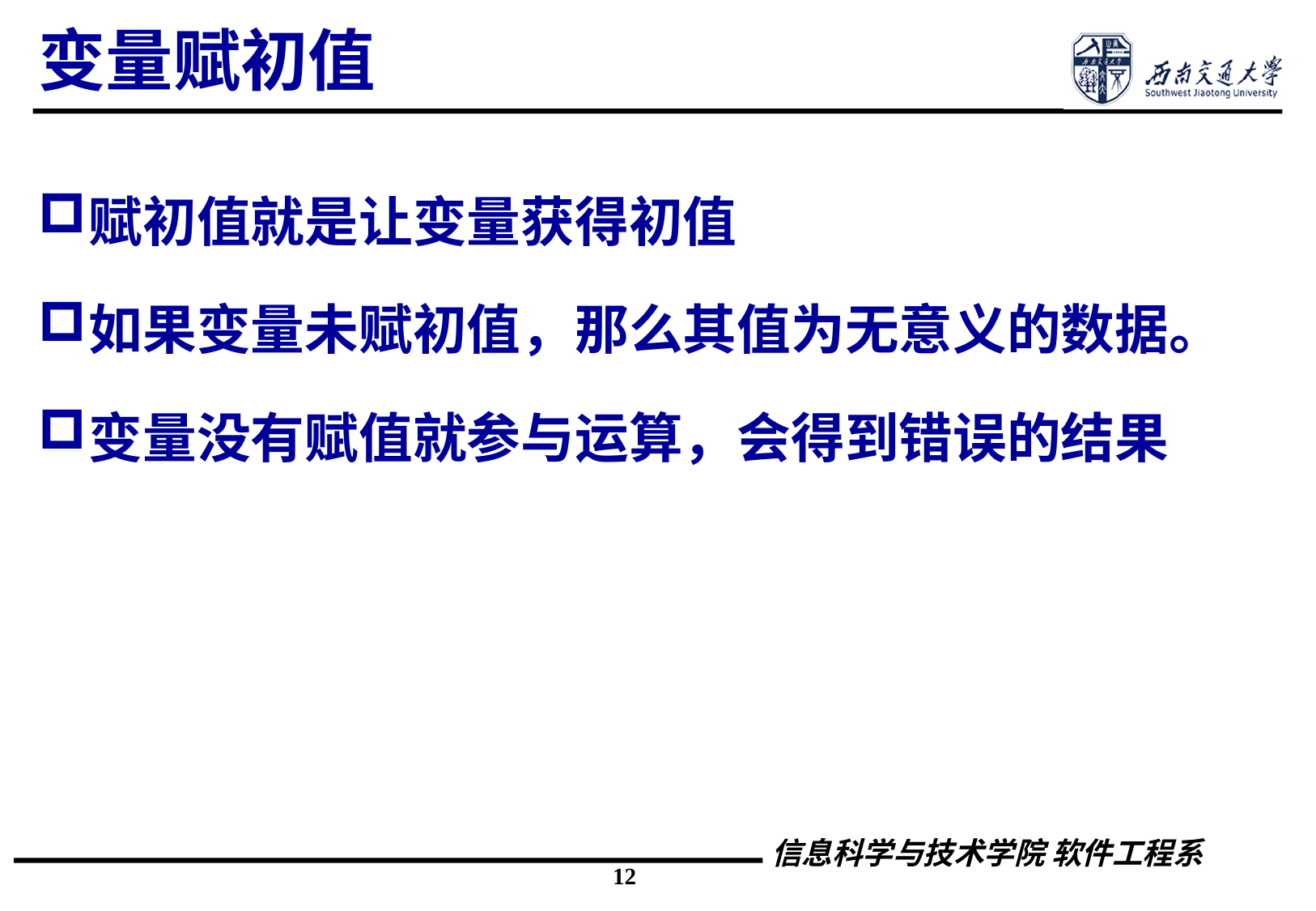

# 变量赋初值
赋初值就是让变量获得初值
如果变量未赋初值，那么其值为无意义的数据。
变量没有赋值就参与运算，会得到错误的结果
12